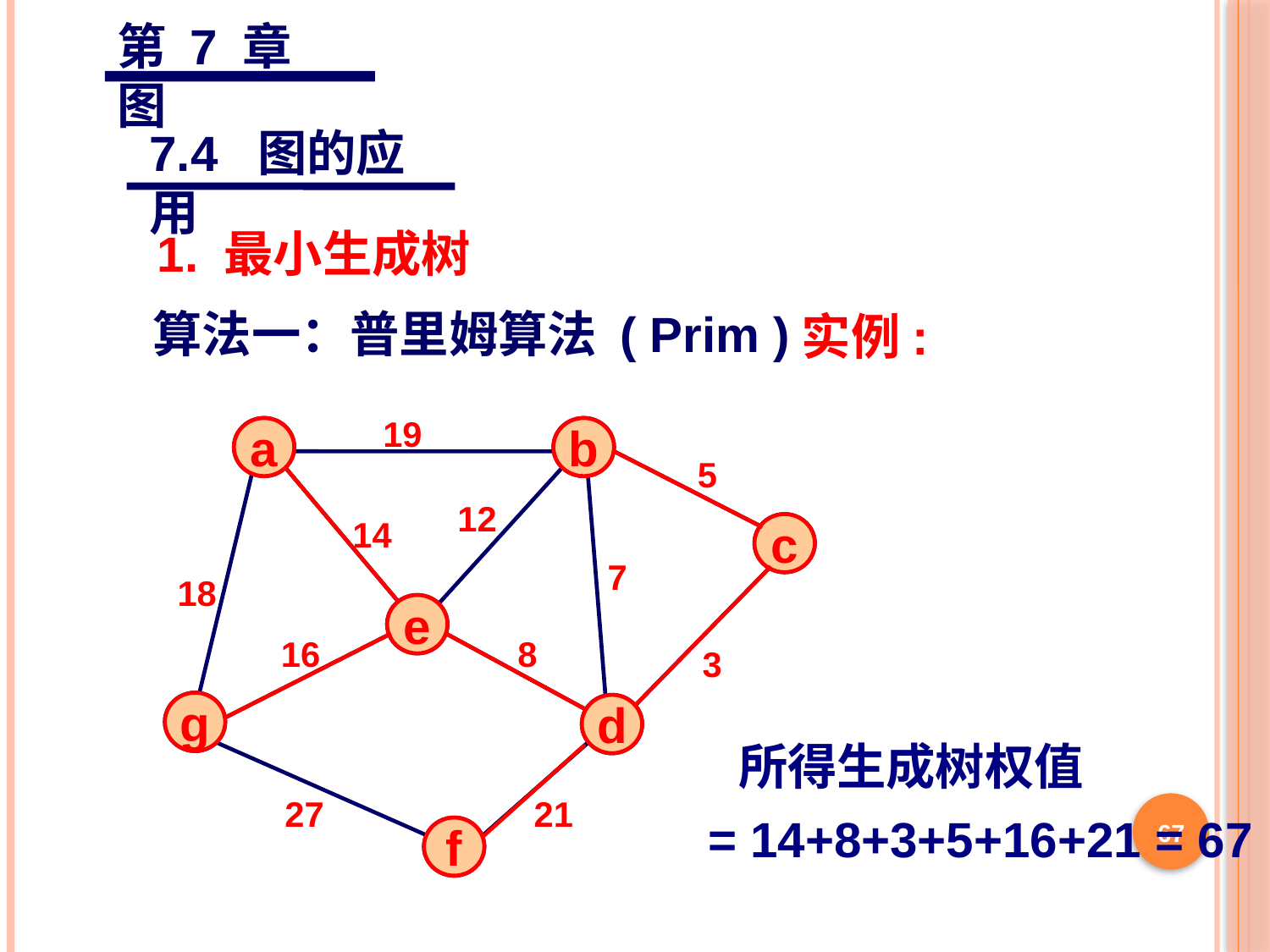

第 7 章  图

7.4  图的应用

1. 最小生成树
算法一：普里姆算法 ( Prim )
实例:
19
a
b
5

12
14
c
7
18

e
16
8

3
g
d

27
21
f
a
b

c

e

g
d
所得生成树权值

67
= 14+8+3+5+16+21 = 67
f